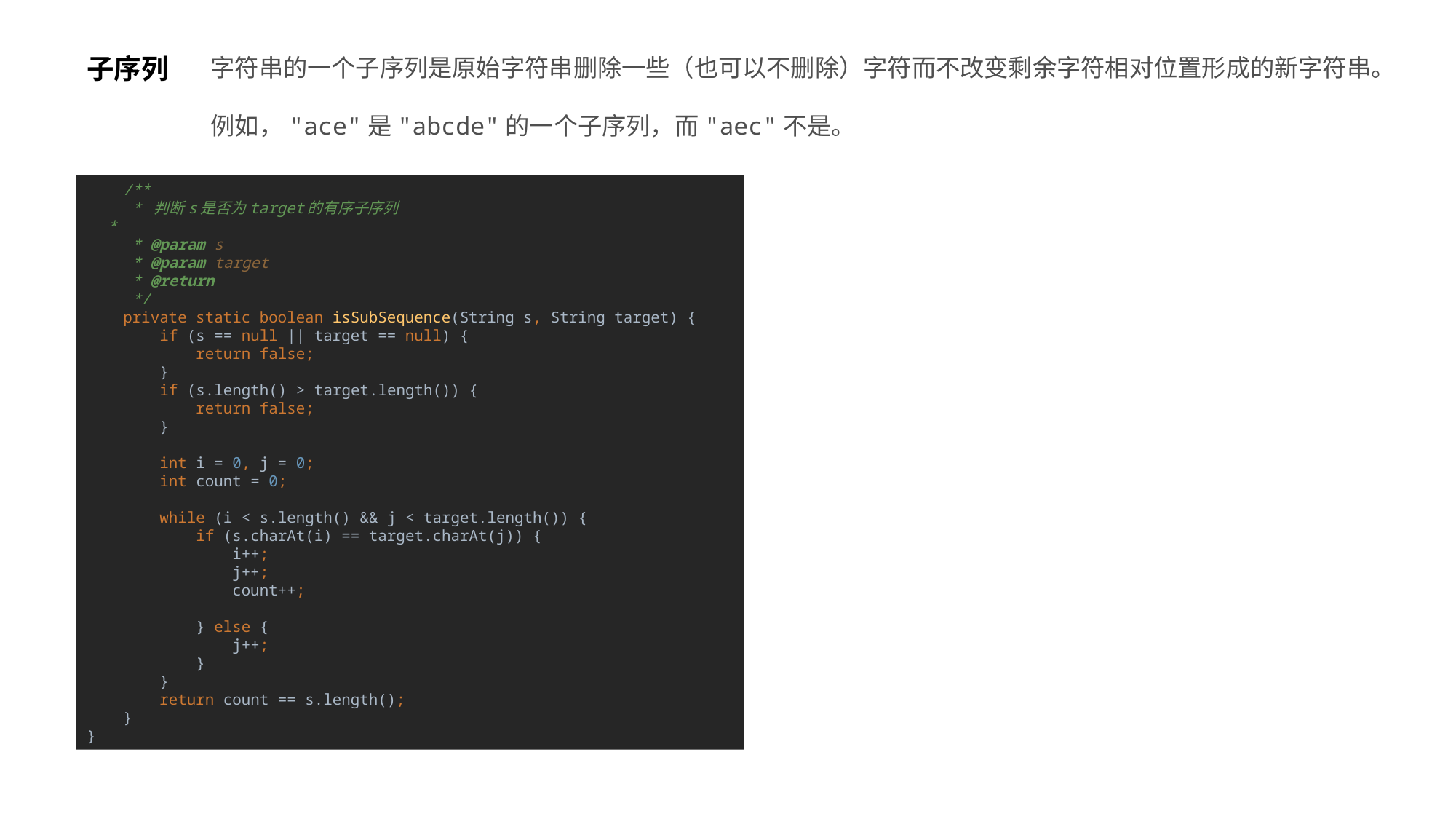

子序列
字符串的一个子序列是原始字符串删除一些（也可以不删除）字符而不改变剩余字符相对位置形成的新字符串。

例如，"ace"是"abcde"的一个子序列，而"aec"不是。
    /**
     * 判断s是否为target的有序子序列
     *
     * @param s
     * @param target
     * @return
     */
    private static boolean isSubSequence(String s, String target) {
        if (s == null || target == null) {
            return false;
        }
        if (s.length() > target.length()) {
            return false;
        }
        int i = 0, j = 0;
        int count = 0;
        while (i < s.length() && j < target.length()) {
            if (s.charAt(i) == target.charAt(j)) {
                i++;
                j++;
                count++;
            } else {
                j++;
            }
        }
        return count == s.length();
    }
}